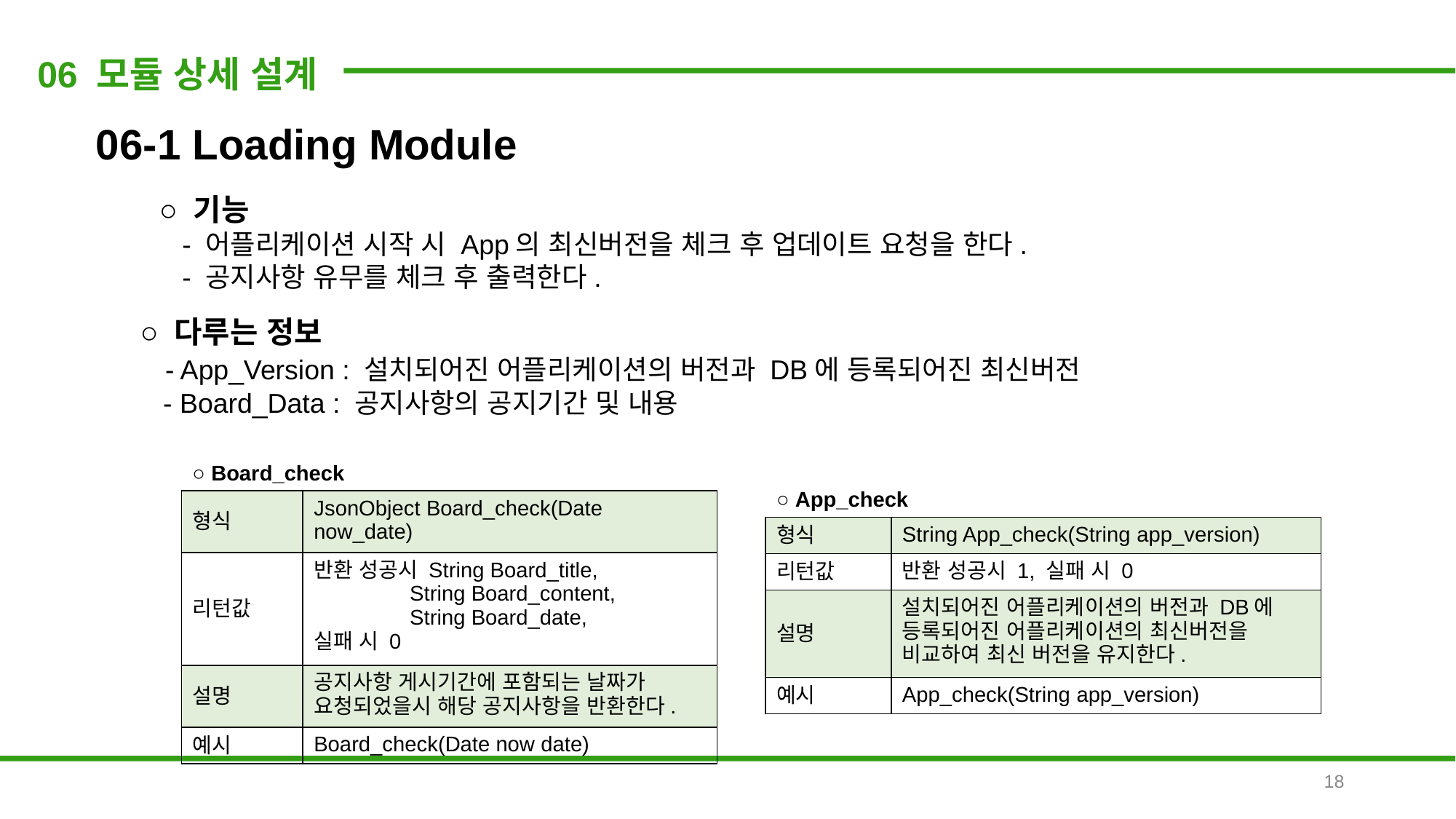

06 모듈 상세 설계

06-1 Loading Module
○ 기능
   - 어플리케이션 시작 시 App의 최신버전을 체크 후 업데이트 요청을 한다.
   - 공지사항 유무를 체크 후 출력한다.
○ 다루는 정보
   - App_Version : 설치되어진 어플리케이션의 버전과 DB에 등록되어진 최신버전
   - Board_Data : 공지사항의 공지기간 및 내용
| ○ Board\_check |  |
| --- | --- |
| 형식 | JsonObject Board\_check(Date now\_date) |
| 리턴값 | 반환 성공시 String Board\_title, String Board\_content, String Board\_date, 실패 시 0 |
| 설명 | 공지사항 게시기간에 포함되는 날짜가 요청되었을시 해당 공지사항을 반환한다. |
| 예시 | Board\_check(Date now date) |
| ○ App\_check |  |
| --- | --- |
| 형식 | String App\_check(String app\_version) |
| 리턴값 | 반환 성공시 1, 실패 시 0 |
| 설명 | 설치되어진 어플리케이션의 버전과 DB에 등록되어진 어플리케이션의 최신버전을 비교하여 최신 버전을 유지한다. |
| 예시 | App\_check(String app\_version) |

18